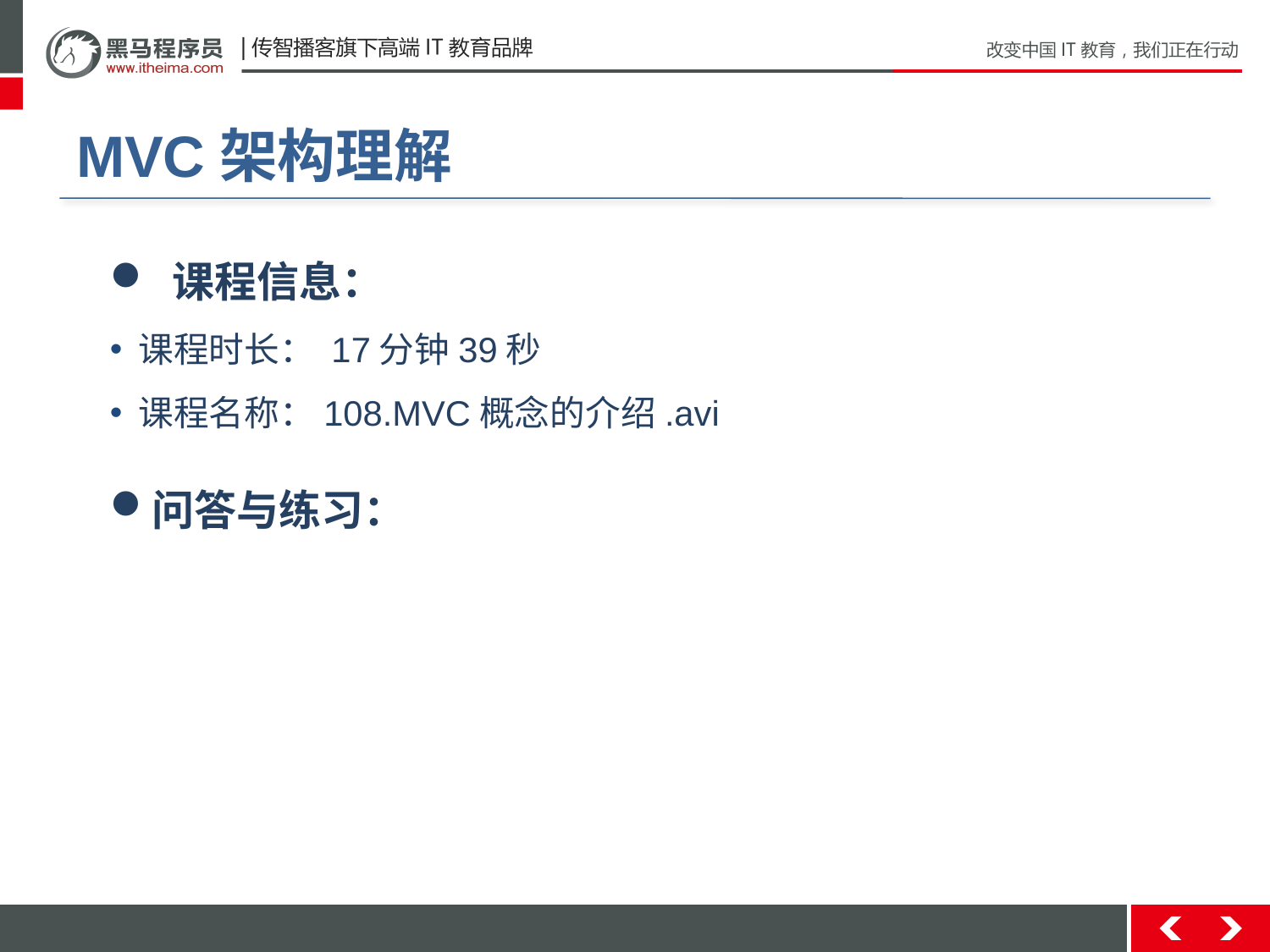

# MVC架构理解
 课程信息：
 课程时长： 17分钟39秒
 课程名称：108.MVC概念的介绍.avi
问答与练习：